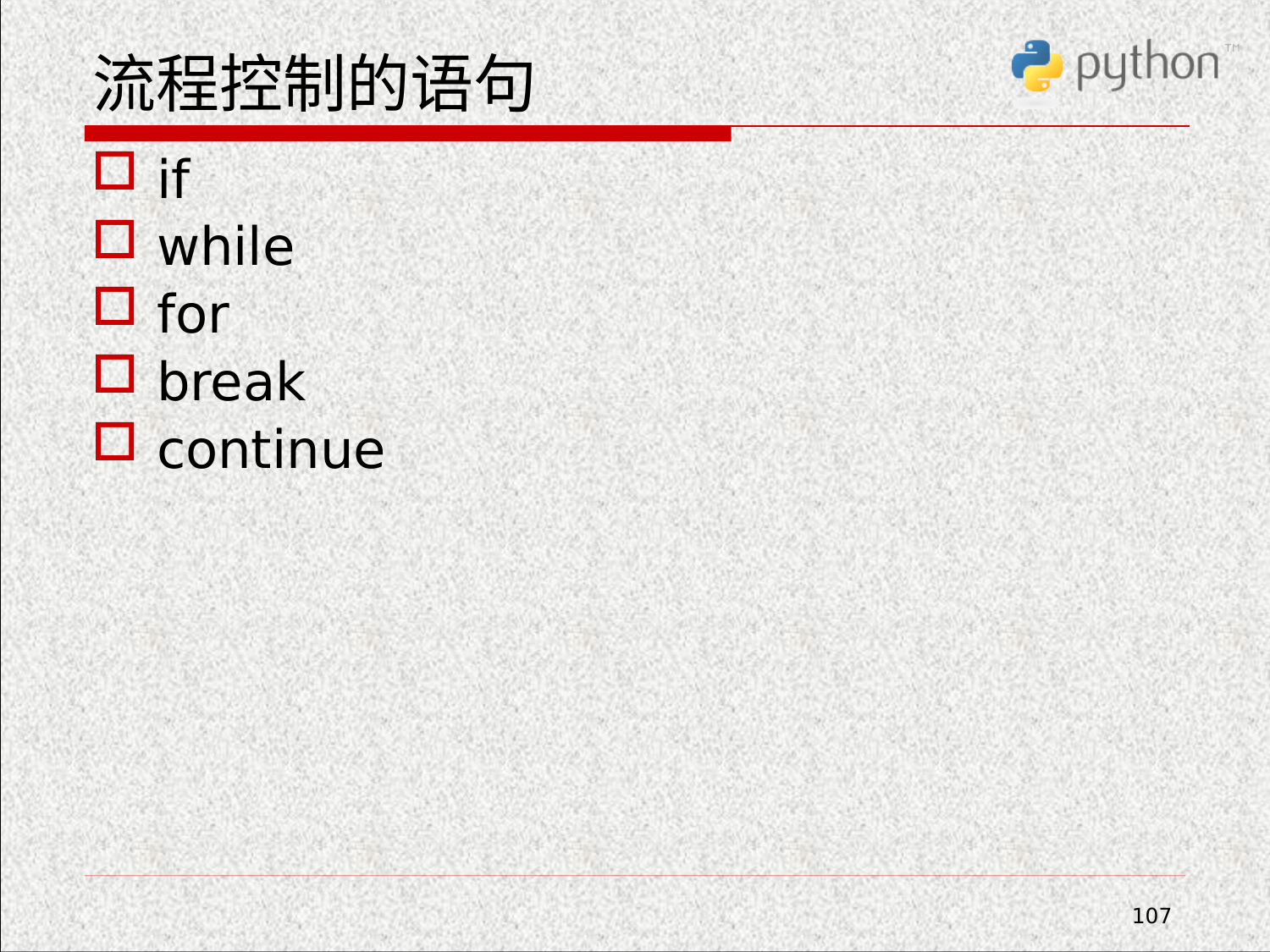

# 流程控制的语句
if
while
for
break
continue

107